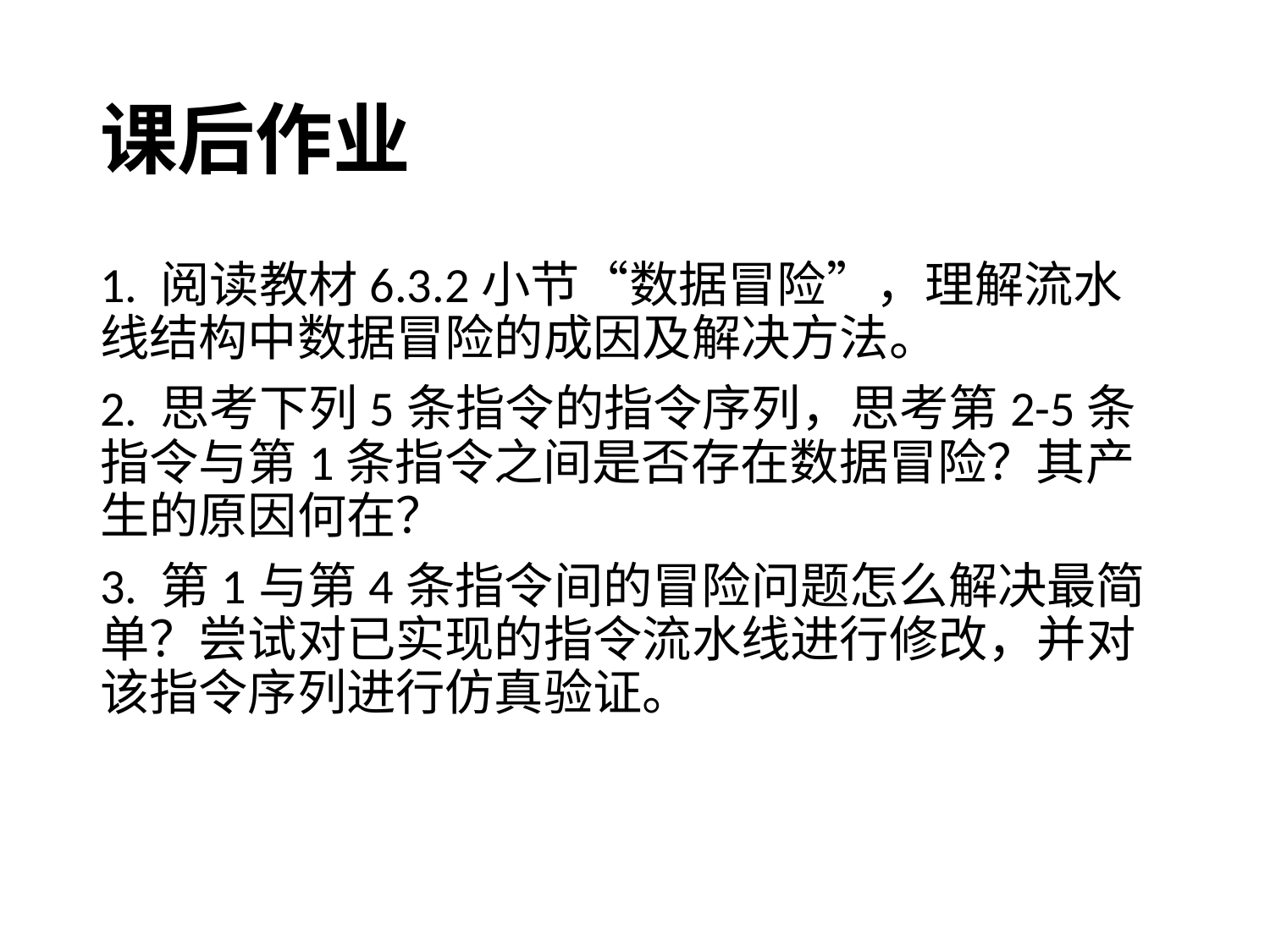

# 课后作业
1. 阅读教材6.3.2小节“数据冒险”，理解流水线结构中数据冒险的成因及解决方法。
2. 思考下列5条指令的指令序列，思考第2-5条指令与第1条指令之间是否存在数据冒险？其产生的原因何在？
3. 第1与第4条指令间的冒险问题怎么解决最简单？尝试对已实现的指令流水线进行修改，并对该指令序列进行仿真验证。